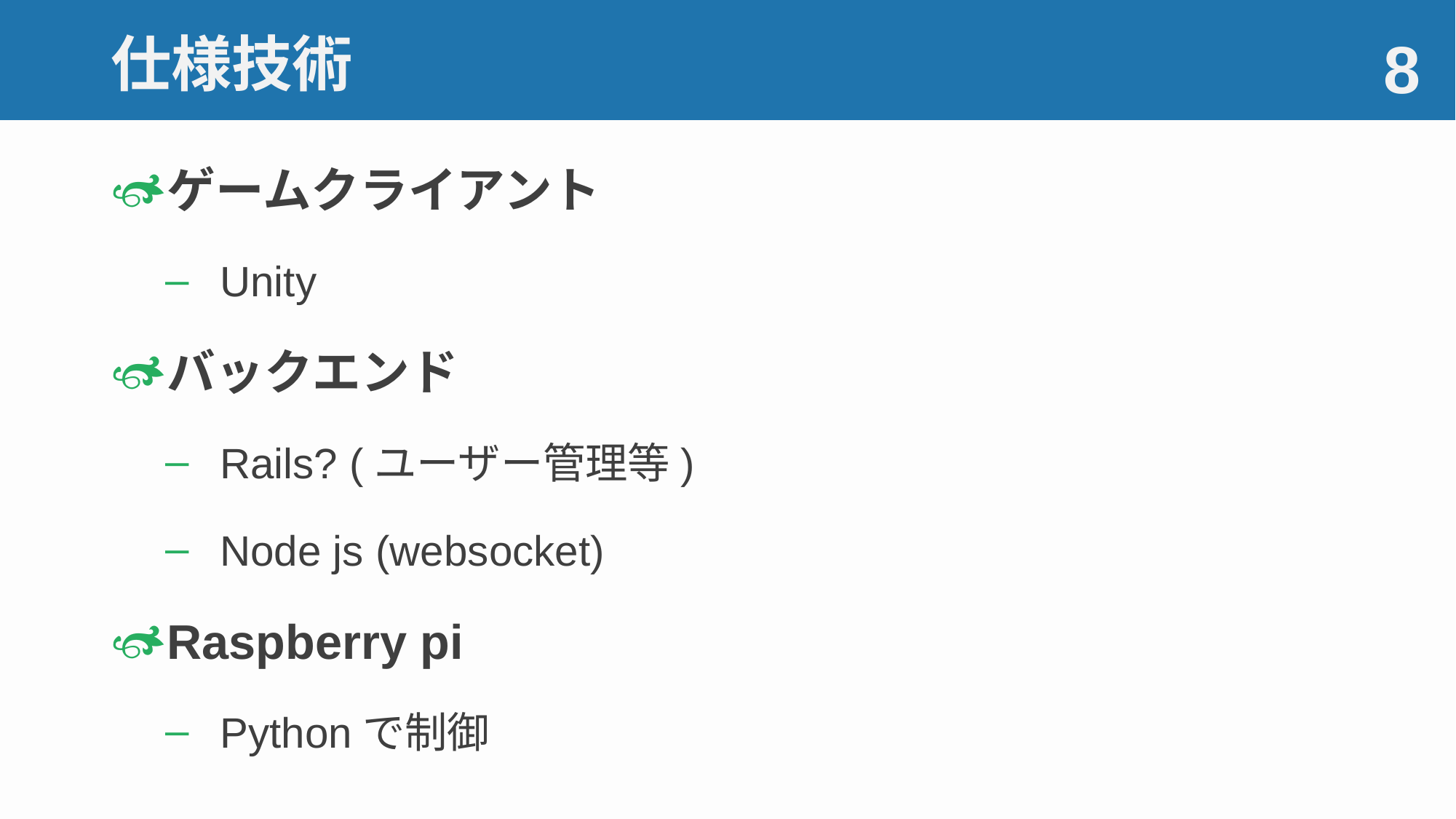

# 仕様技術
8
ゲームクライアント
Unity
バックエンド
Rails? (ユーザー管理等)
Node js (websocket)
Raspberry pi
Pythonで制御